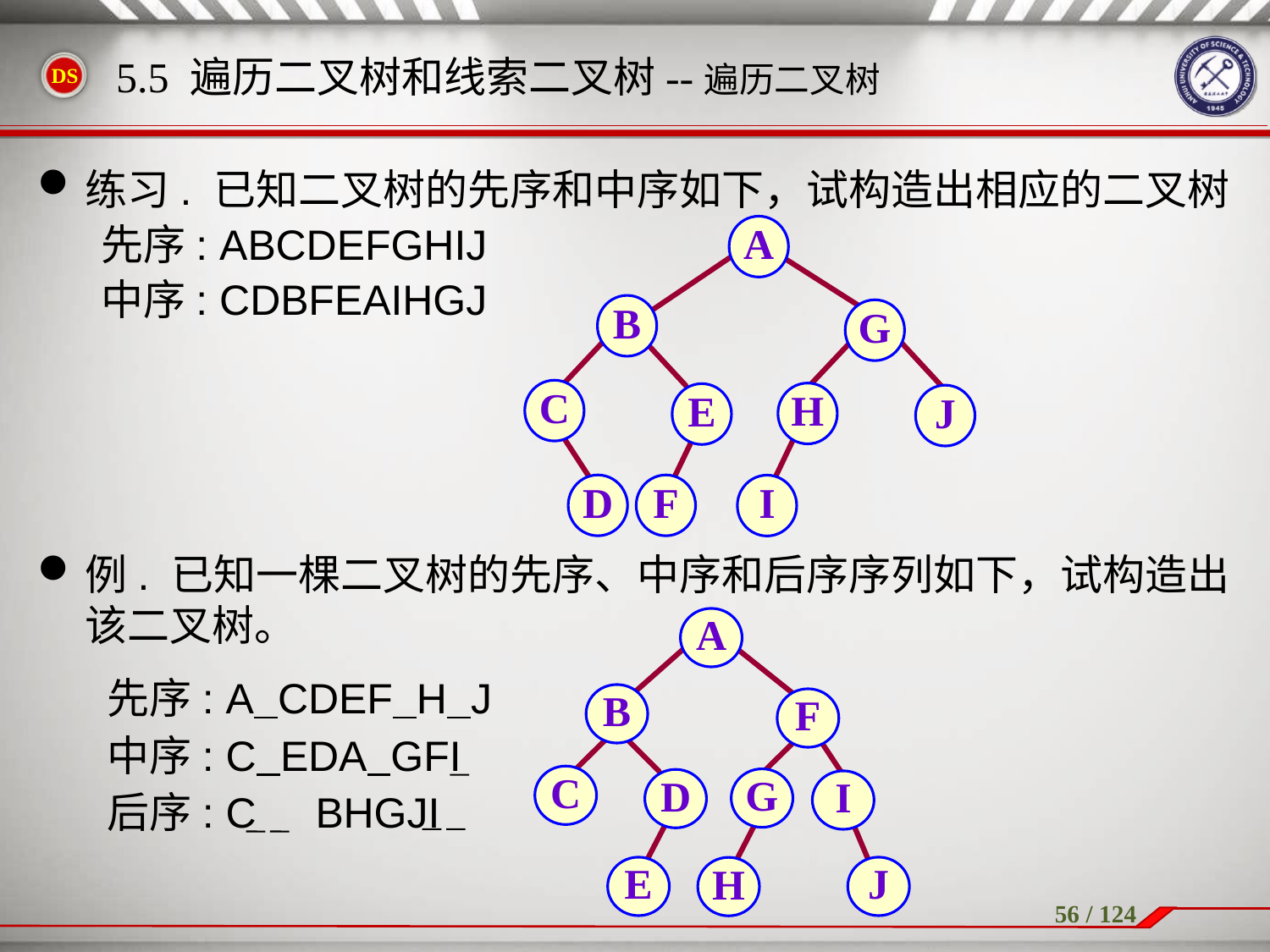

练习. 已知二叉树的先序和中序如下，试构造出相应的二叉树
先序: ABCDEFGHIJ
中序: CDBFEAIHGJ

例. 已知一棵二叉树的先序、中序和后序序列如下，试构造出该二叉树。
5.5 遍历二叉树和线索二叉树--遍历二叉树
A

B
G

C
H
E
J

D
F
I
A

B
F

C
G
D
I

E
J
H
先序: A  CDEF  H  J
中序: C  EDA  GFI
后序: C     BHGJI